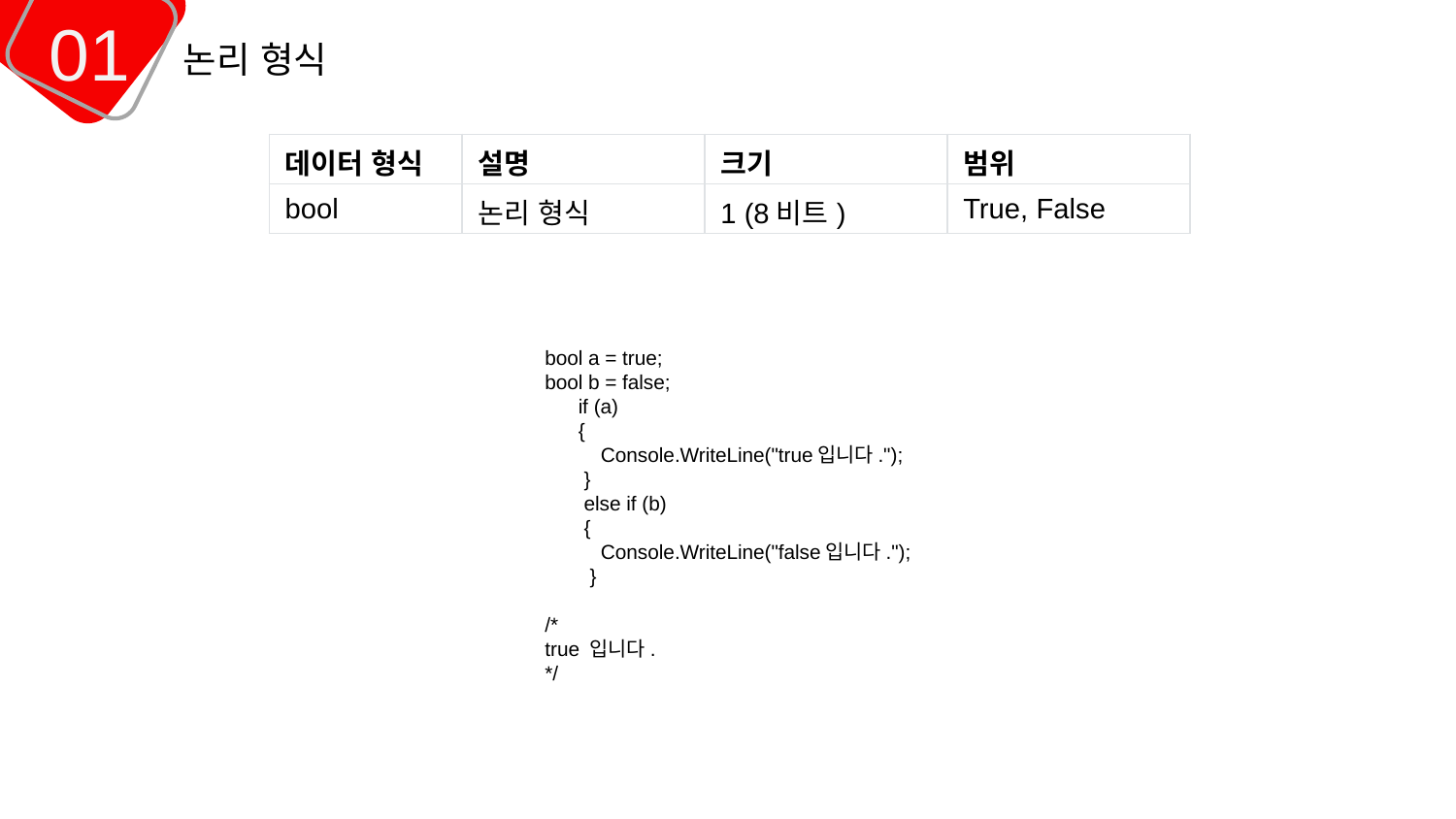

논리형식

01
논리 형식
| 데이터 형식 | 설명 | 크기 | 범위 |
| --- | --- | --- | --- |
| bool | 논리 형식 | 1 (8비트) | True, False |
bool a = true;
bool b = false;
      if (a)
      {
          Console.WriteLine("true입니다.");
       }
       else if (b)
       {
          Console.WriteLine("false입니다.");
        }

/*
true 입니다.
*/